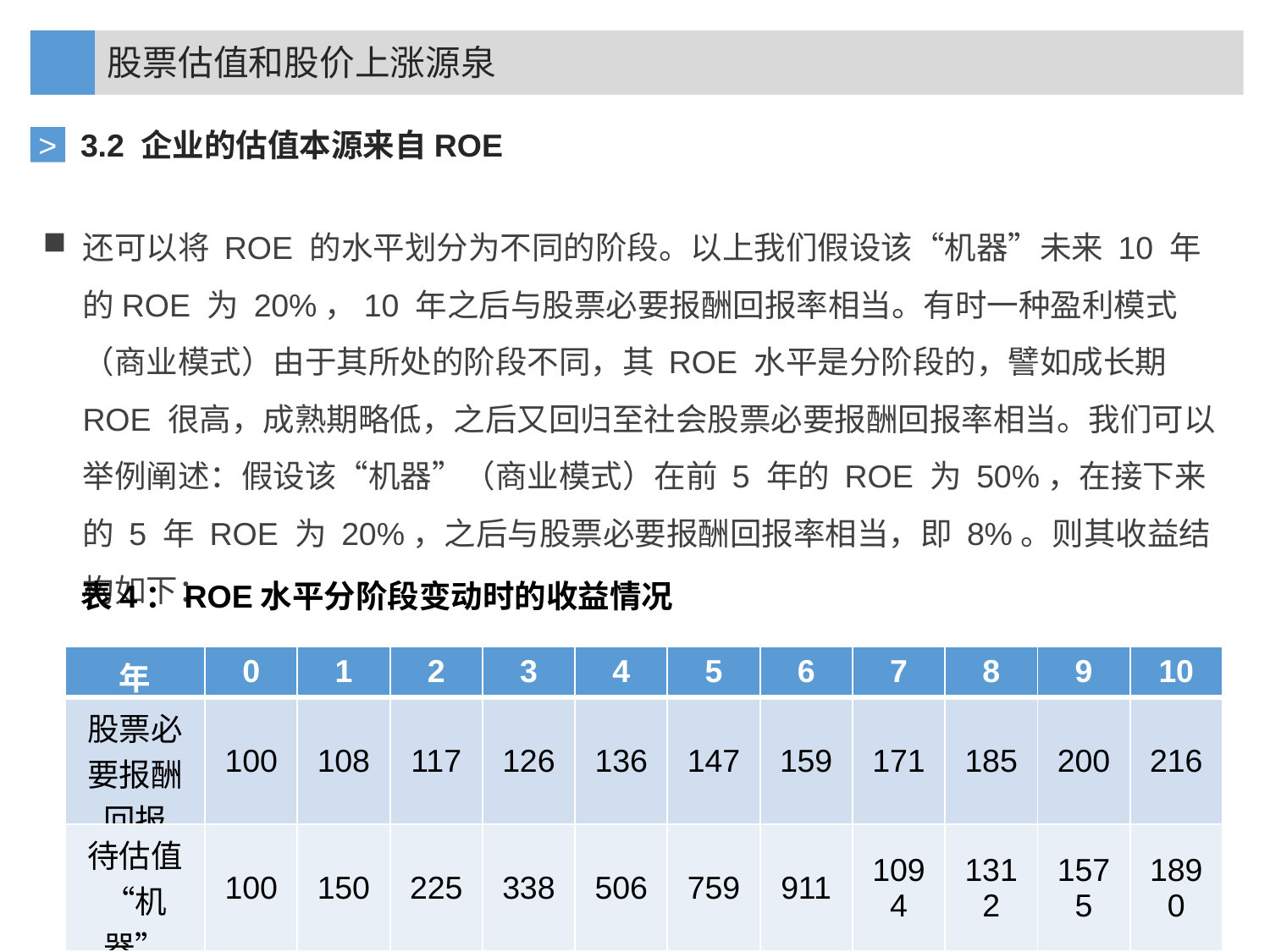

股票估值和股价上涨源泉
3.2 企业的估值本源来自ROE
>
还可以将 ROE 的水平划分为不同的阶段。以上我们假设该“机器”未来 10 年的ROE 为 20%，10 年之后与股票必要报酬回报率相当。有时一种盈利模式（商业模式）由于其所处的阶段不同，其 ROE 水平是分阶段的，譬如成长期 ROE 很高，成熟期略低，之后又回归至社会股票必要报酬回报率相当。我们可以举例阐述：假设该“机器”（商业模式）在前 5 年的 ROE 为 50%，在接下来的 5 年 ROE 为 20%，之后与股票必要报酬回报率相当，即 8%。则其收益结构如下：
表4：ROE水平分阶段变动时的收益情况
| 年 | 0 | 1 | 2 | 3 | 4 | 5 | 6 | 7 | 8 | 9 | 10 |
| --- | --- | --- | --- | --- | --- | --- | --- | --- | --- | --- | --- |
| 股票必要报酬回报 | 100 | 108 | 117 | 126 | 136 | 147 | 159 | 171 | 185 | 200 | 216 |
| 待估值“机器” | 100 | 150 | 225 | 338 | 506 | 759 | 911 | 1094 | 1312 | 1575 | 1890 |